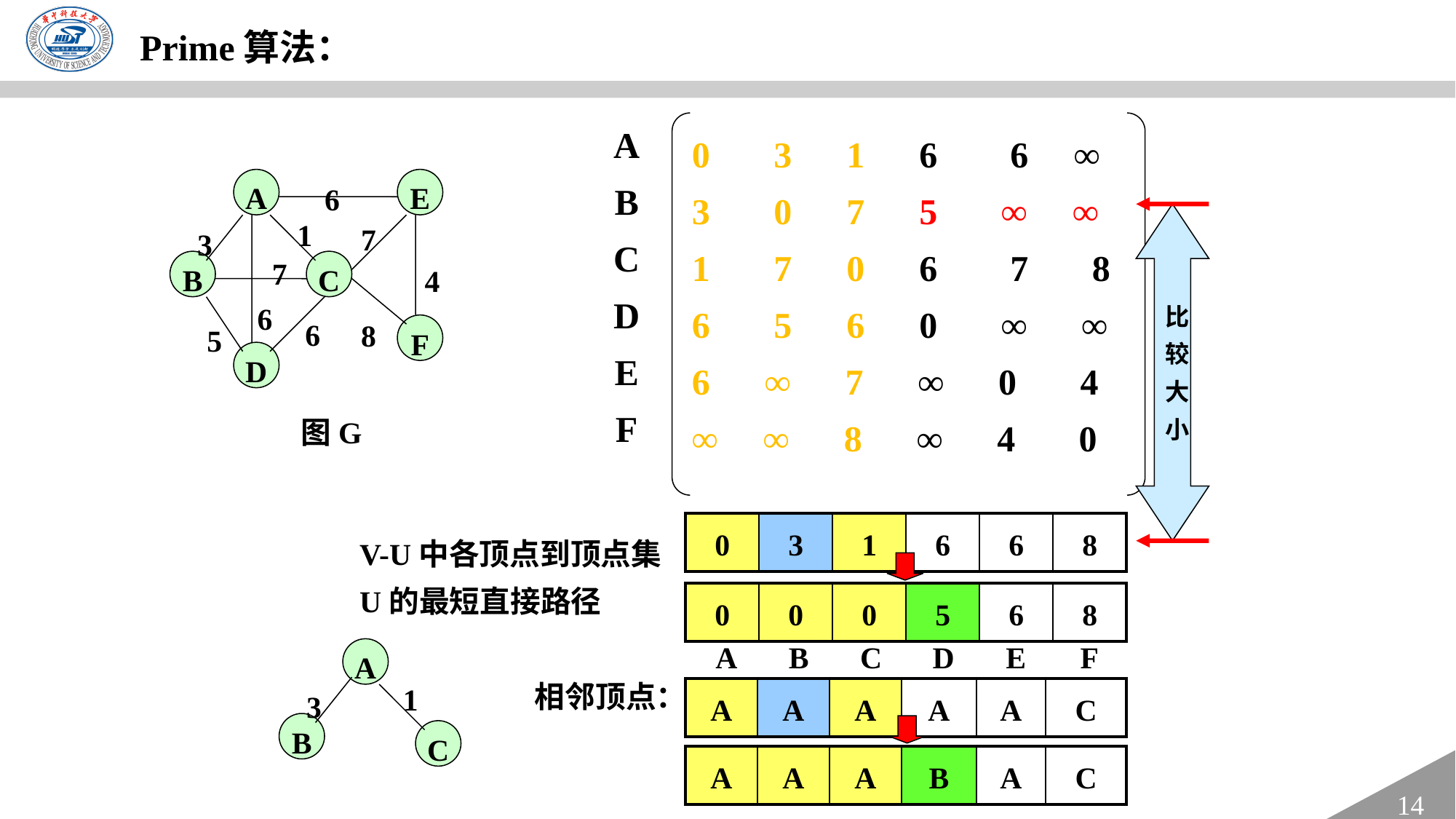

Prime算法：
A
B
C
D
E
F

0       3      1      6        6     ∞
3       0      7      5       ∞     ∞
1       7      0      6        7       8
6       5      6      0       ∞      ∞
6      ∞      7      ∞      0       4
∞     ∞      8      ∞      4       0
A
6
E

比
较
大
小

1
7
3

7
B
C
4

6

6
8
5
F
D
图G
| 0 | 3 | 1 | 6 | 6 | 8 |
| --- | --- | --- | --- | --- | --- |
V-U中各顶点到顶点集U的最短直接路径

| 0 | 0 | 0 | 5 | 6 | 8 |
| --- | --- | --- | --- | --- | --- |
| A | B | C | D | E | F |
| --- | --- | --- | --- | --- | --- |
A
相邻顶点：
1
3

| A | A | A | A | A | C |
| --- | --- | --- | --- | --- | --- |

B

C
| A | A | A | B | A | C |
| --- | --- | --- | --- | --- | --- |